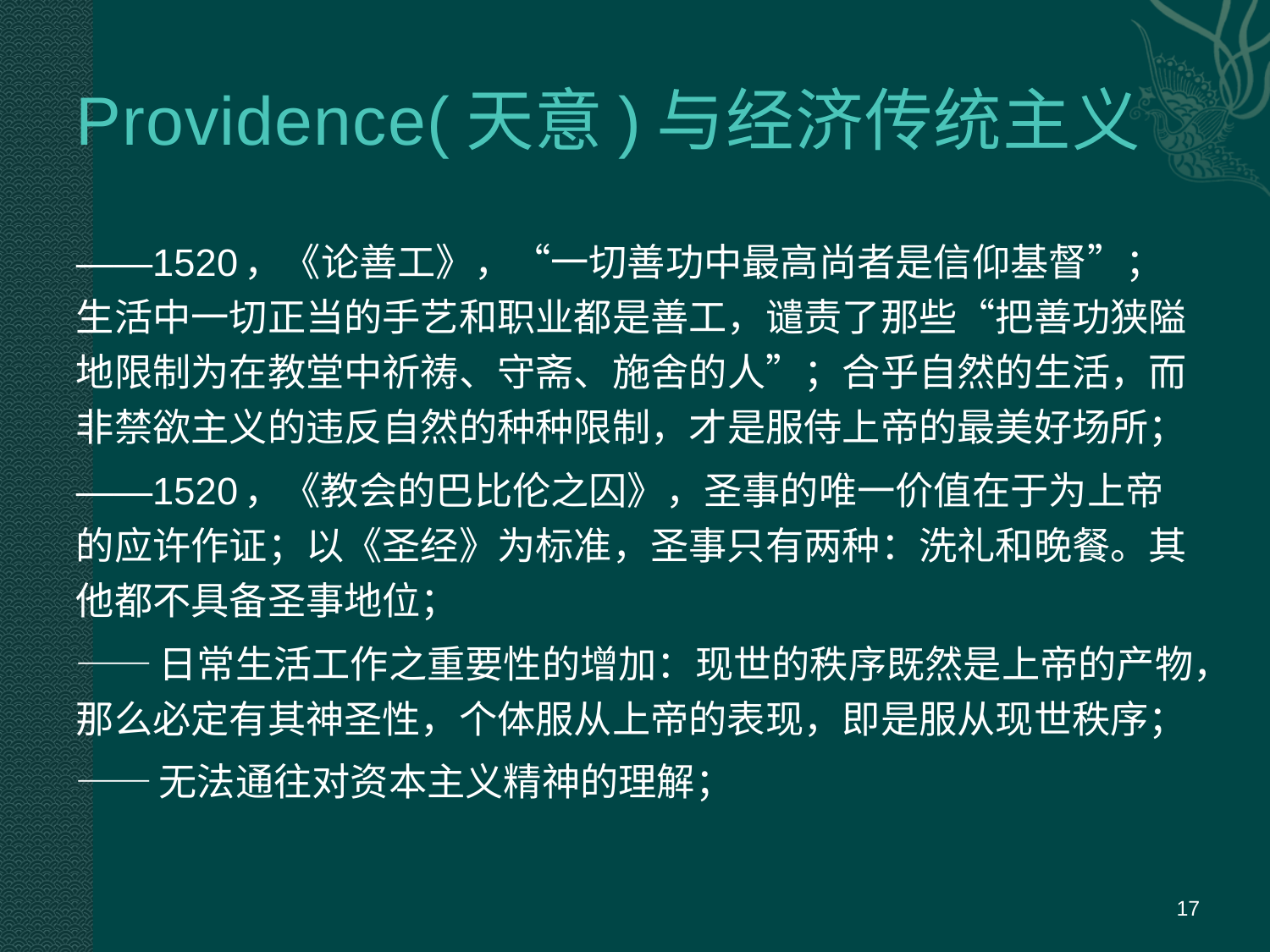

# Providence(天意)与经济传统主义
——1520，《论善工》，“一切善功中最高尚者是信仰基督”；生活中一切正当的手艺和职业都是善工，谴责了那些“把善功狭隘地限制为在教堂中祈祷、守斋、施舍的人”；合乎自然的生活，而非禁欲主义的违反自然的种种限制，才是服侍上帝的最美好场所；
——1520，《教会的巴比伦之囚》，圣事的唯一价值在于为上帝的应许作证；以《圣经》为标准，圣事只有两种：洗礼和晚餐。其他都不具备圣事地位；
——日常生活工作之重要性的增加：现世的秩序既然是上帝的产物，那么必定有其神圣性，个体服从上帝的表现，即是服从现世秩序；
——无法通往对资本主义精神的理解；

17